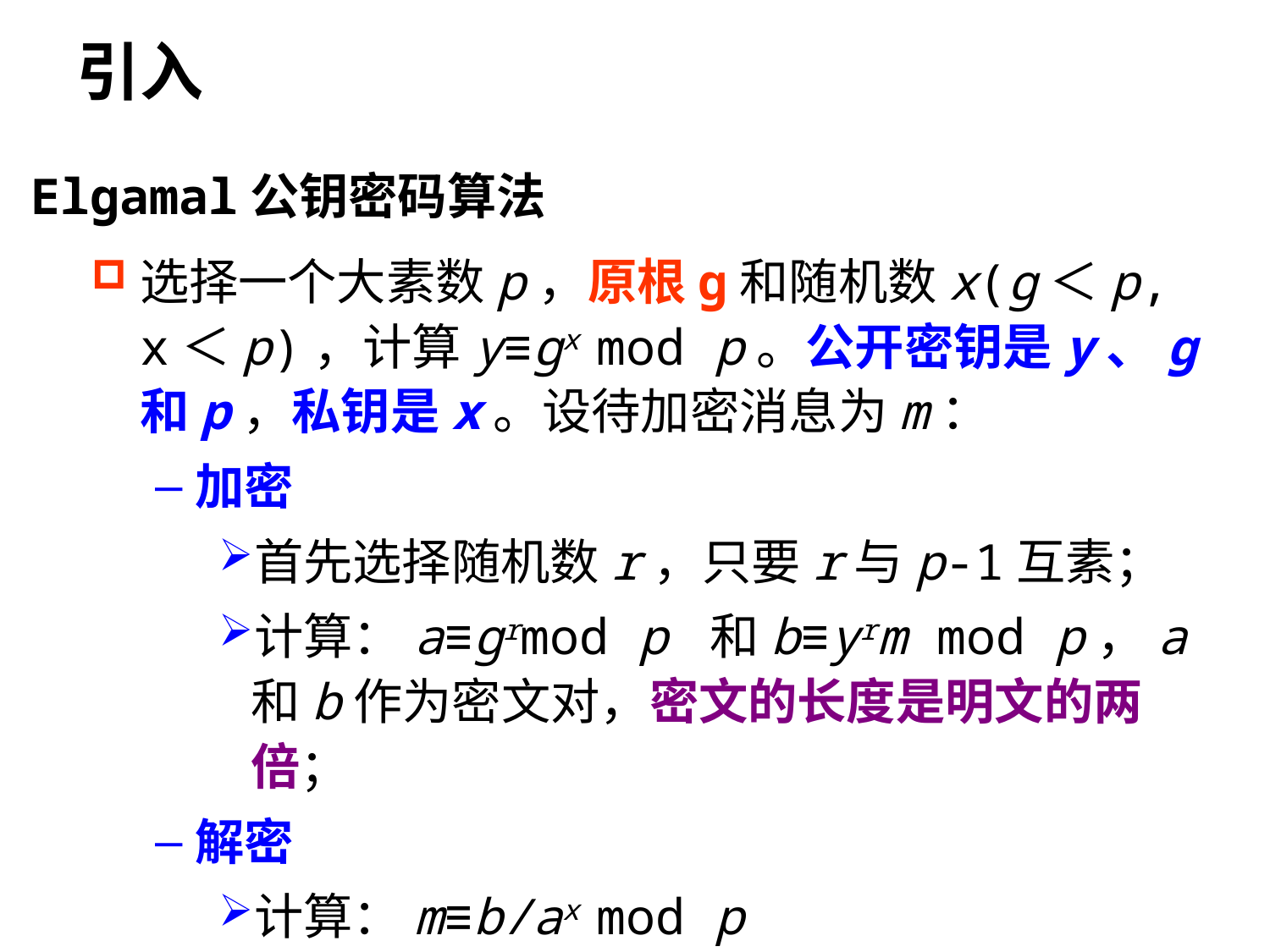

# 引入
Elgamal公钥密码算法
选择一个大素数p，原根g和随机数x(g＜p, x＜p)，计算y≡gx mod p。公开密钥是y、g和p，私钥是x。设待加密消息为m：
加密
首先选择随机数r，只要r与p-1互素；
计算：a≡grmod p 和b≡yrm mod p，a和b作为密文对，密文的长度是明文的两倍；
解密
计算：m≡b/ax mod p